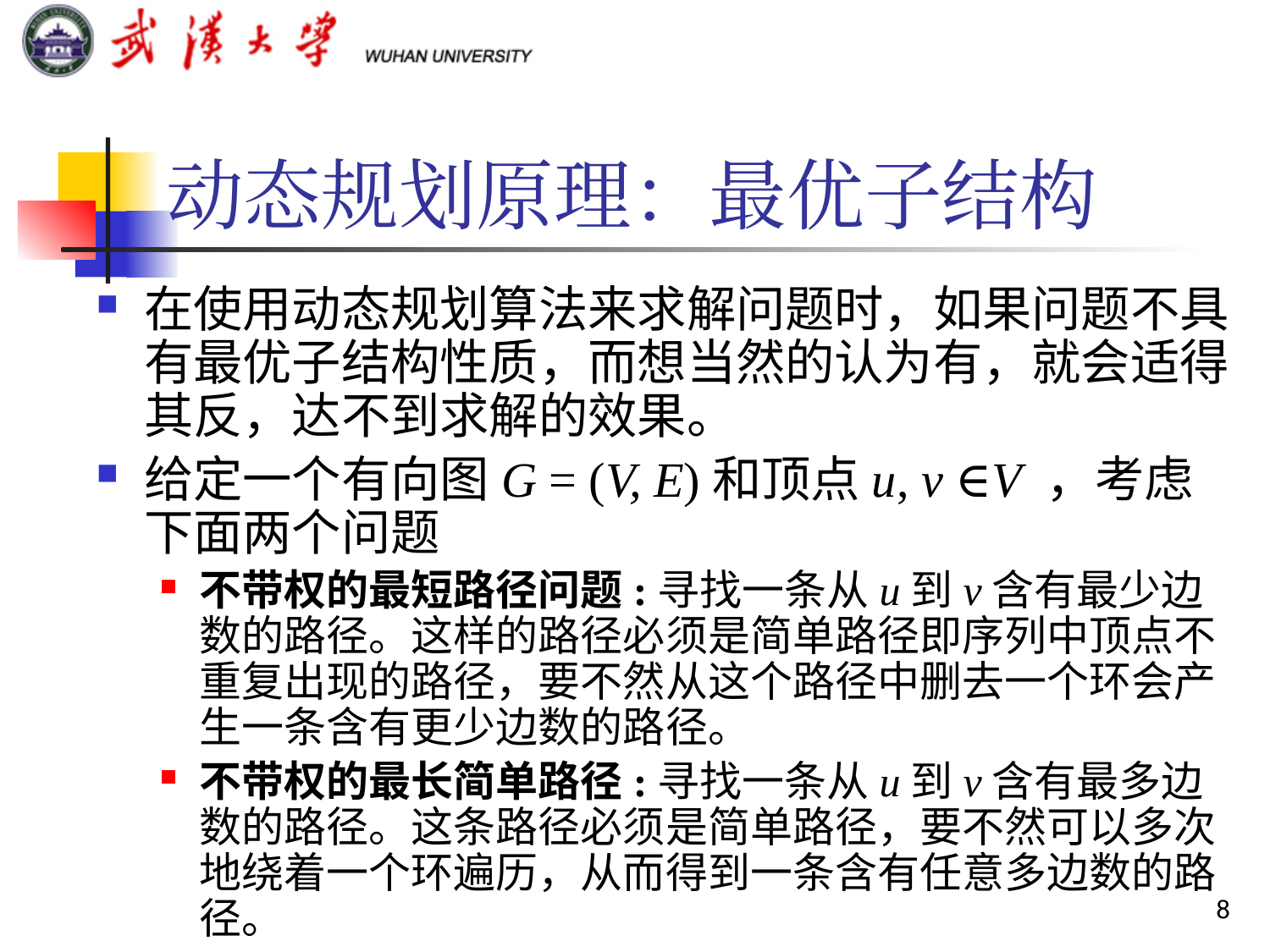

# 动态规划原理：最优子结构
在使用动态规划算法来求解问题时，如果问题不具有最优子结构性质，而想当然的认为有，就会适得其反，达不到求解的效果。
给定一个有向图G = (V, E)和顶点u, v ∈V ，考虑下面两个问题
不带权的最短路径问题:寻找一条从u到v含有最少边数的路径。这样的路径必须是简单路径即序列中顶点不重复出现的路径，要不然从这个路径中删去一个环会产生一条含有更少边数的路径。
不带权的最长简单路径:寻找一条从u到v含有最多边数的路径。这条路径必须是简单路径，要不然可以多次地绕着一个环遍历，从而得到一条含有任意多边数的路径。
8